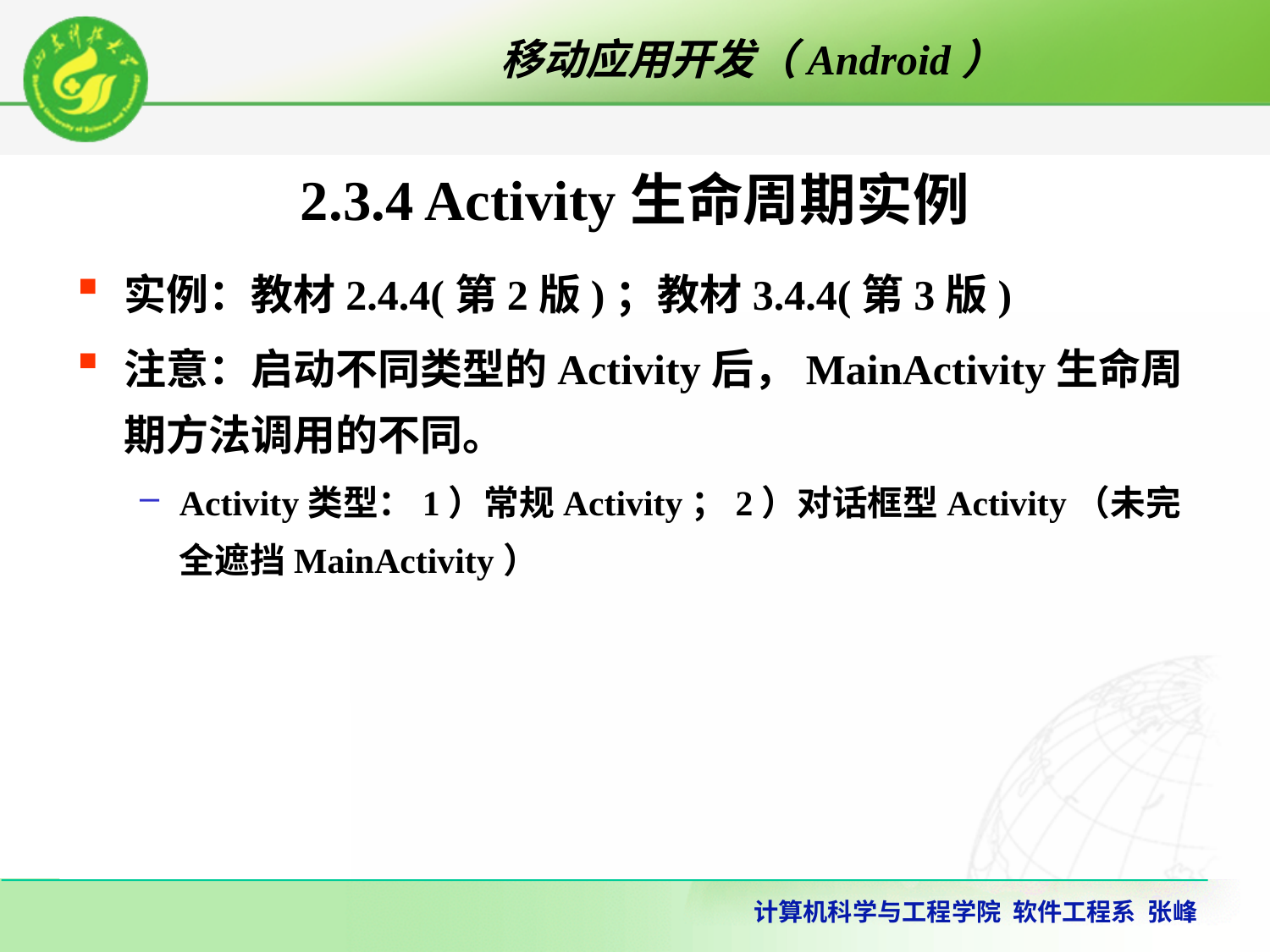

# 2.3.4 Activity生命周期实例
实例：教材2.4.4(第2版)；教材3.4.4(第3版)
注意：启动不同类型的Activity后，MainActivity生命周期方法调用的不同。
Activity类型：1）常规Activity；2）对话框型Activity（未完全遮挡MainActivity）